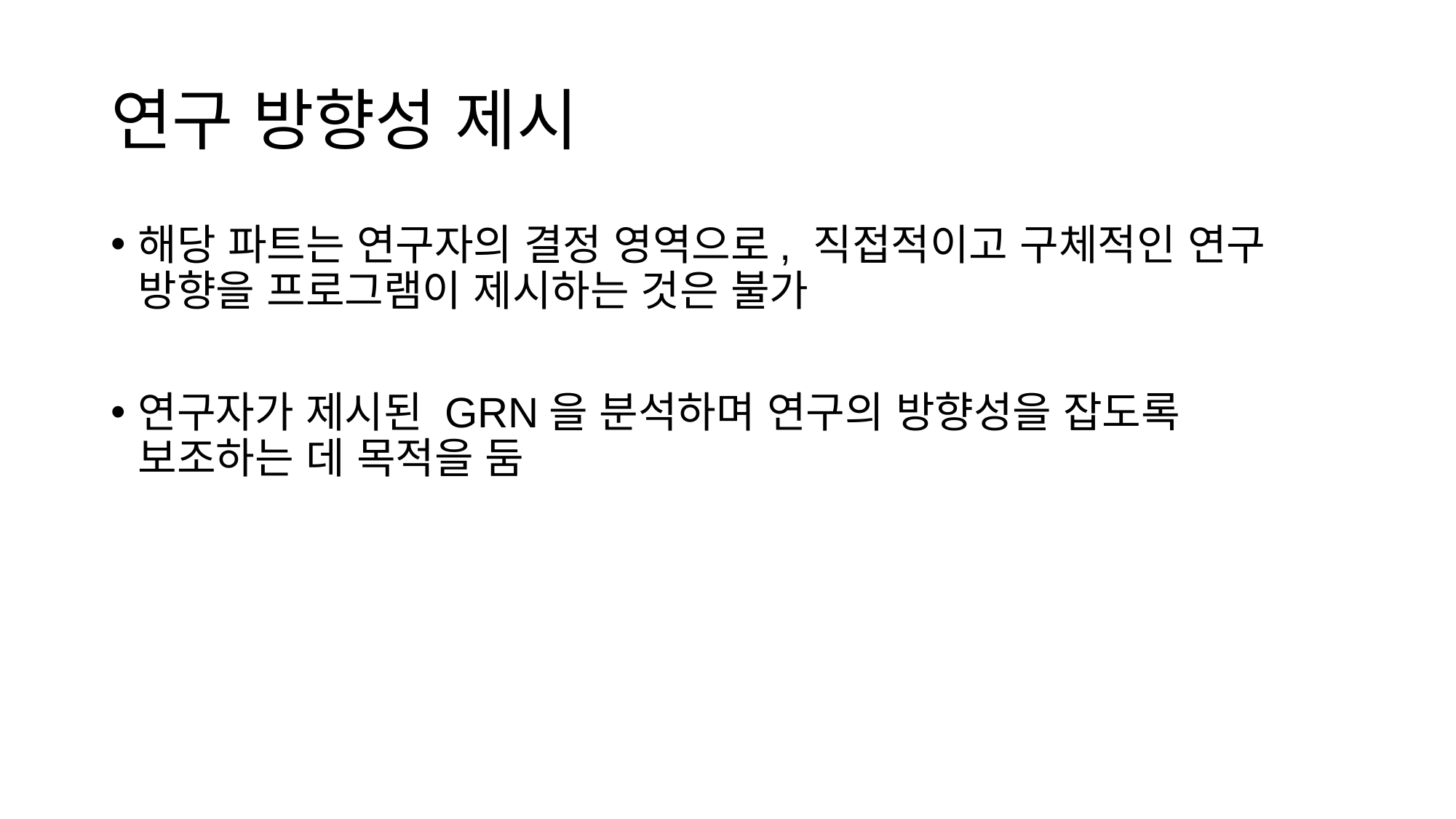

# 연구 방향성 제시
해당 파트는 연구자의 결정 영역으로, 직접적이고 구체적인 연구 방향을 프로그램이 제시하는 것은 불가

연구자가 제시된 GRN을 분석하며 연구의 방향성을 잡도록 보조하는 데 목적을 둠